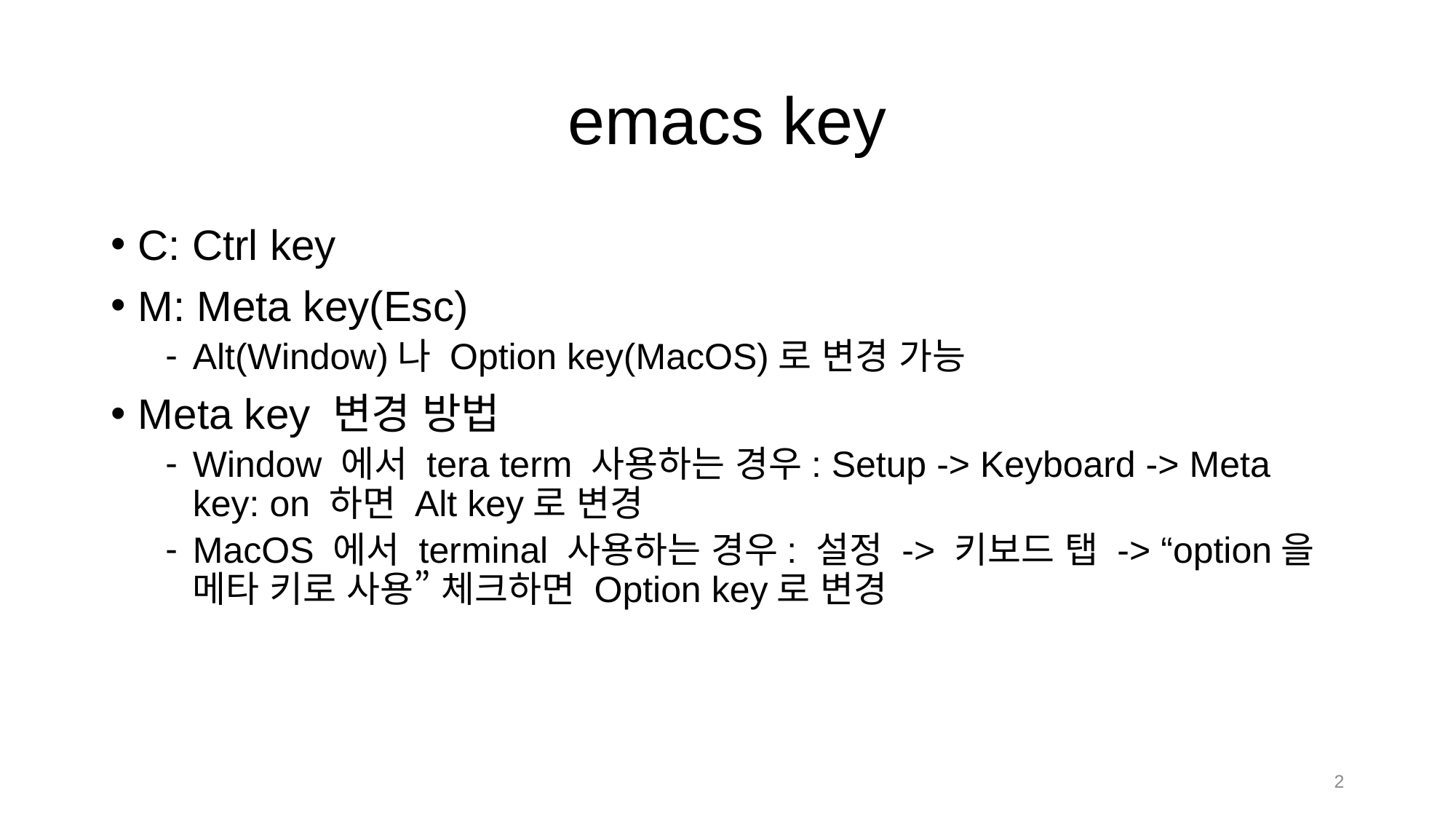

# emacs key
C: Ctrl key
M: Meta key(Esc)
Alt(Window)나 Option key(MacOS)로 변경 가능
Meta key 변경 방법
Window 에서 tera term 사용하는 경우: Setup -> Keyboard -> Meta key: on 하면 Alt key로 변경
MacOS 에서 terminal 사용하는 경우: 설정 -> 키보드 탭 -> “option을 메타 키로 사용” 체크하면 Option key로 변경

2